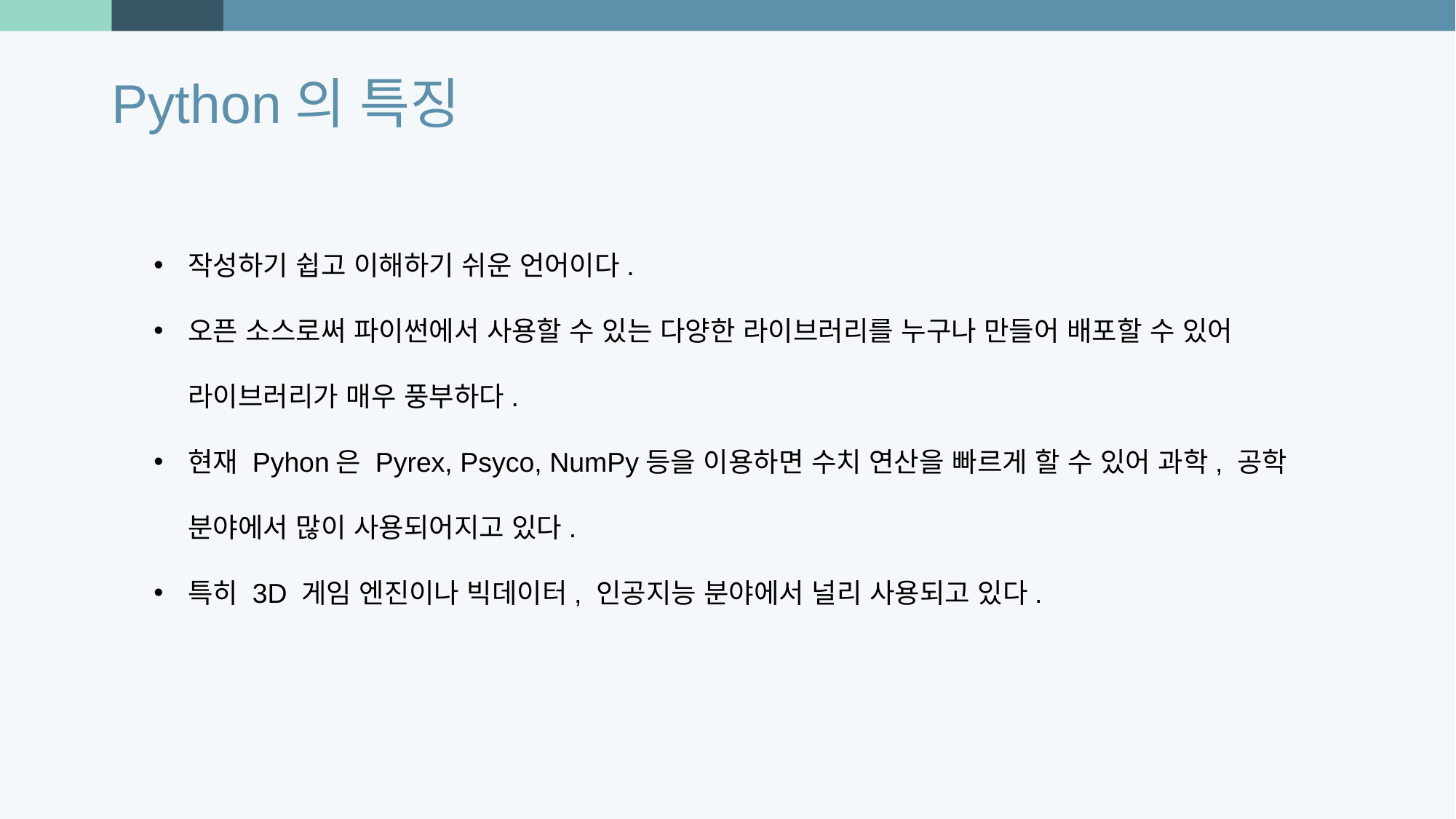

Python의 특징
작성하기 쉽고 이해하기 쉬운 언어이다.
오픈 소스로써 파이썬에서 사용할 수 있는 다양한 라이브러리를 누구나 만들어 배포할 수 있어 라이브러리가 매우 풍부하다.
현재 Pyhon은 Pyrex, Psyco, NumPy등을 이용하면 수치 연산을 빠르게 할 수 있어 과학, 공학 분야에서 많이 사용되어지고 있다.
특히 3D 게임 엔진이나 빅데이터, 인공지능 분야에서 널리 사용되고 있다.
Photo by Joel Filipe on Unsplash